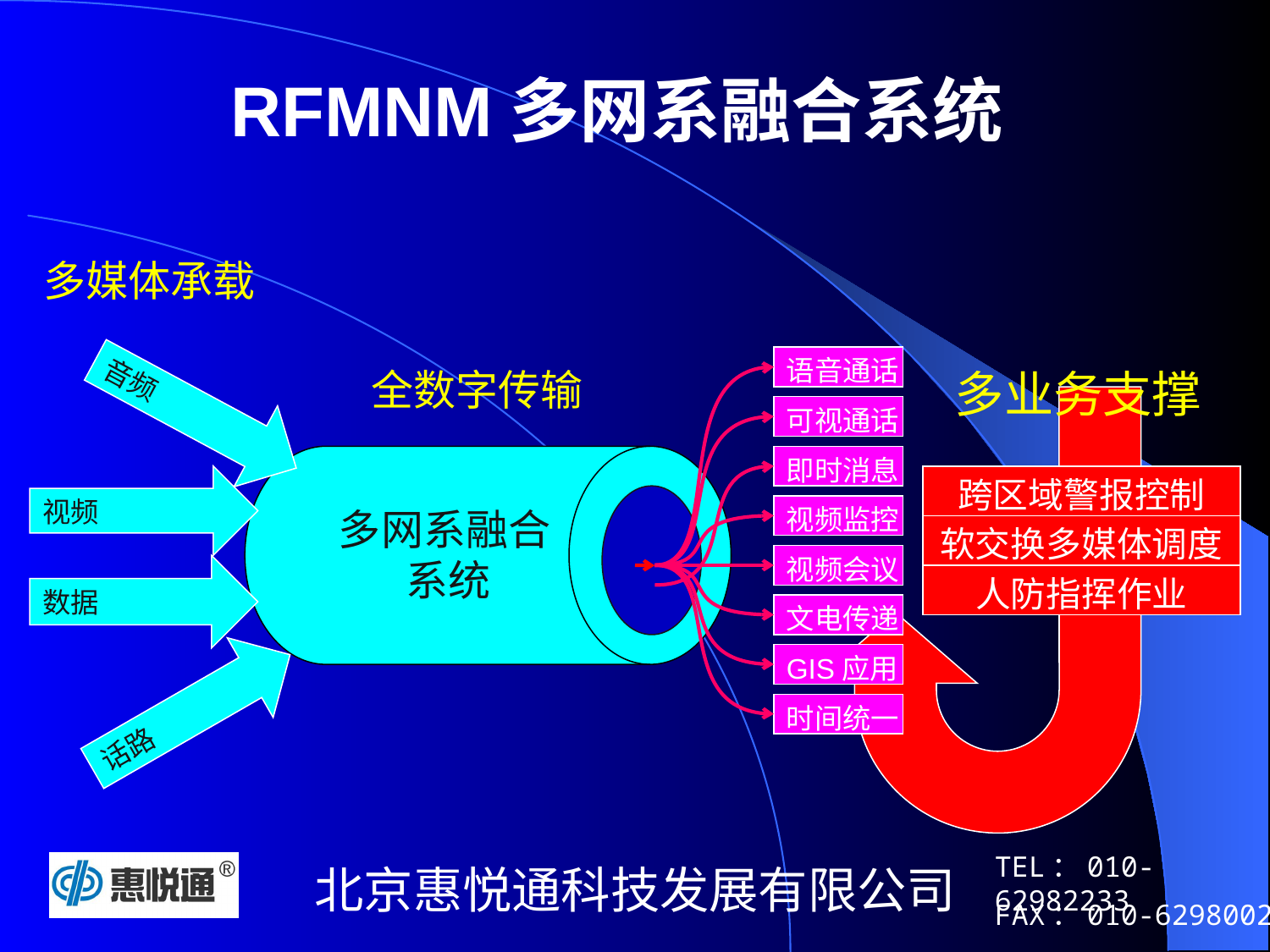

RFMNM多网系融合系统
多媒体承载
语音通话
全数字传输
多业务支撑
音频

可视通话

多网系融合
      系统
即时消息
视频
跨区域警报控制

视频监控
软交换多媒体调度
视频会议
数据
人防指挥作业
文电传递
GIS应用
话路
时间统一